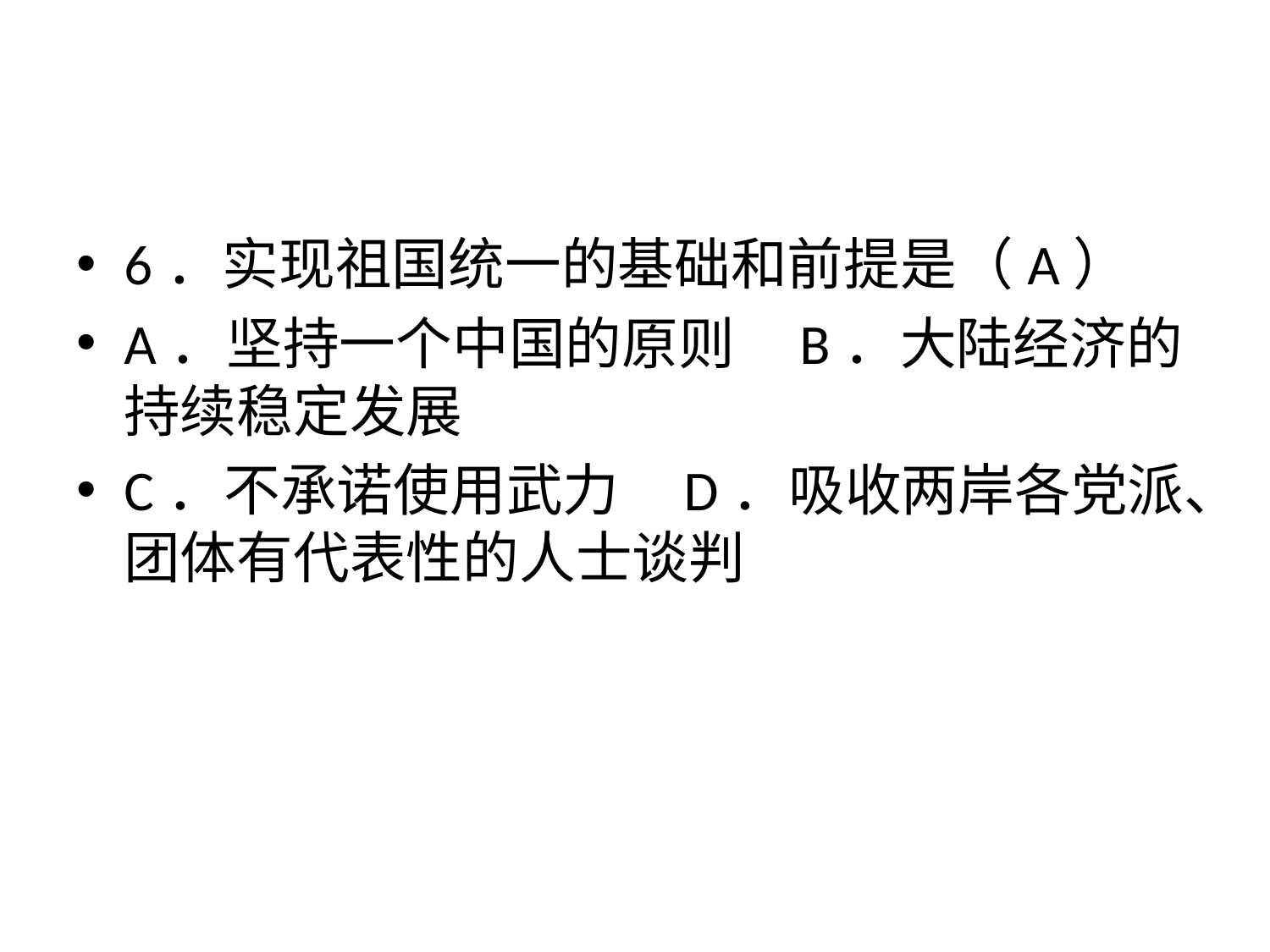

#
6．实现祖国统一的基础和前提是（A）
A．坚持一个中国的原则    B．大陆经济的持续稳定发展
C．不承诺使用武力    D．吸收两岸各党派、团体有代表性的人士谈判